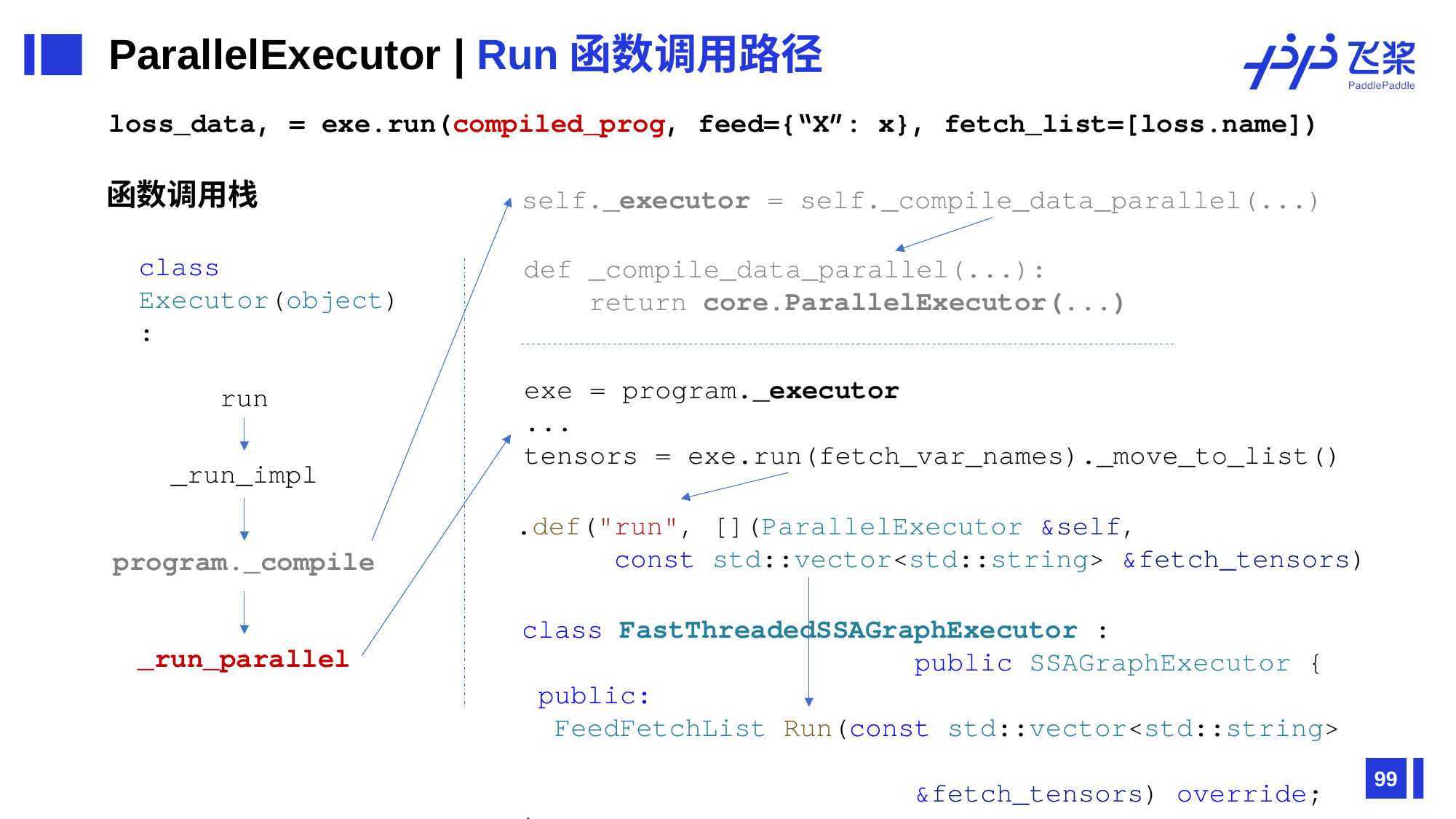

ParallelExecutor | Run函数调用路径
loss_data, = exe.run(compiled_prog, feed={“X”: x}, fetch_list=[loss.name])
函数调用栈
self._executor = self._compile_data_parallel(...)
class Executor(object):
def _compile_data_parallel(...):
    return core.ParallelExecutor(...)
exe = program._executor
...
tensors = exe.run(fetch_var_names)._move_to_list()

run
_run_impl
.def("run", [](ParallelExecutor &self,
      const std::vector<std::string> &fetch_tensors)
program._compile
class FastThreadedSSAGraphExecutor :
                        public SSAGraphExecutor {
 public:
  FeedFetchList Run(const std::vector<std::string>
                        &fetch_tensors) override;
};
_run_parallel
99